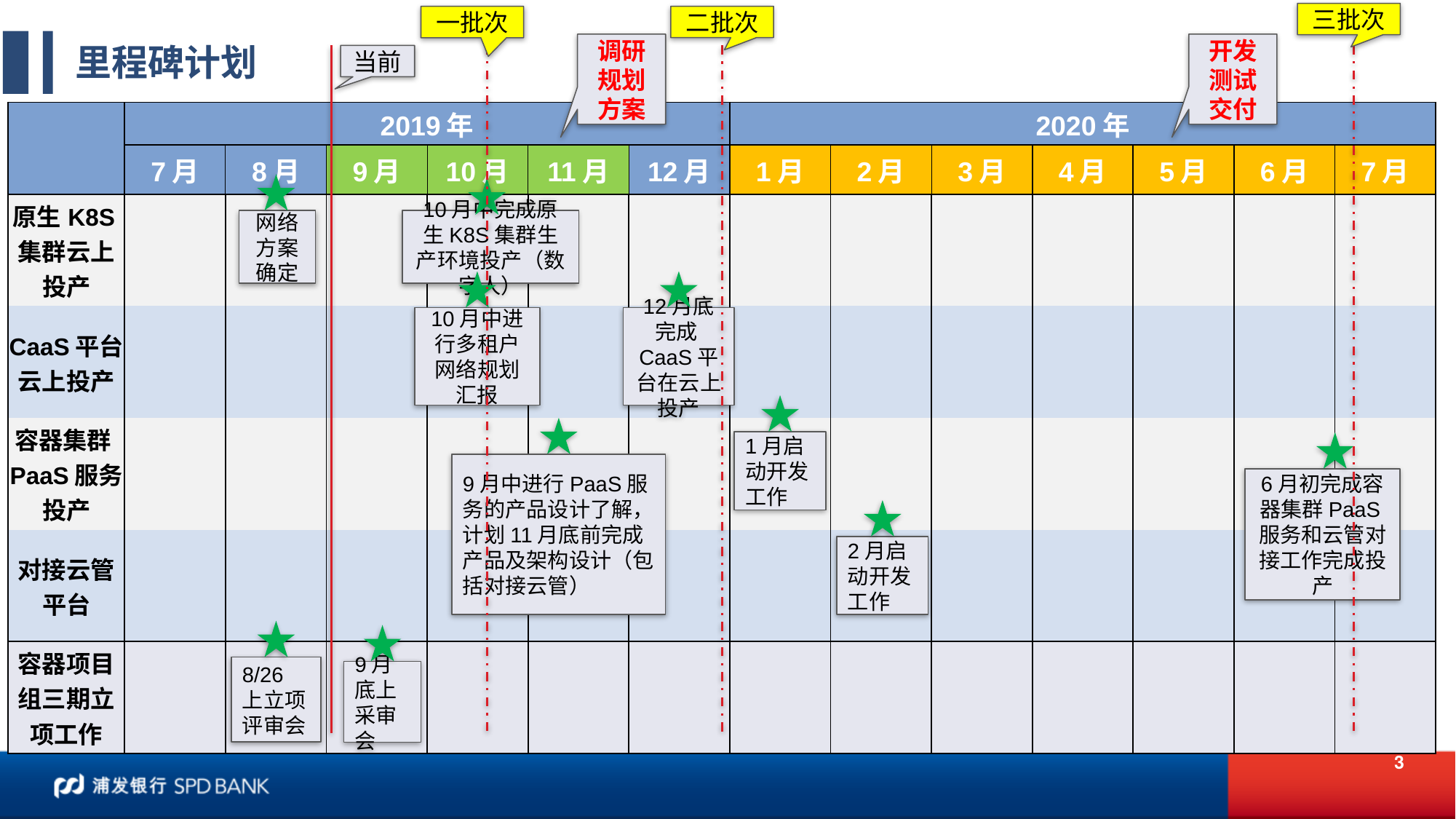

三批次
二批次
一批次

# 里程碑计划
调研规划
方案
开发测试
交付
当前
|  | 2019年 |  |  |  |  |  | 2020年 |  |  |  |  |  |  |
| --- | --- | --- | --- | --- | --- | --- | --- | --- | --- | --- | --- | --- | --- |
|  | 7月 | 8月 | 9月 | 10月 | 11月 | 12月 | 1月 | 2月 | 3月 | 4月 | 5月 | 6月 | 7月 |
| 原生K8S集群云上投产 |  |  |  |  |  |  |  |  |  |  |  |  |  |
| CaaS平台云上投产 |  |  |  |  |  |  |  |  |  |  |  |  |  |
| 容器集群PaaS服务投产 |  |  |  |  |  |  |  |  |  |  |  |  |  |
| 对接云管平台 |  |  |  |  |  |  |  |  |  |  |  |  |  |
| 容器项目组三期立项工作 |  |  |  |  |  |  |  |  |  |  |  |  |  |

网络方案确定
10月中完成原生K8S集群生产环境投产（数字人）

12月底完成CaaS平台在云上投产
10月中进行多租户网络规划汇报

1月启动开发工作

9月中进行PaaS服务的产品设计了解，计划11月底前完成产品及架构设计（包括对接云管）
6月初完成容器集群PaaS服务和云管对接工作完成投产

2月启动开发工作

8/26上立项评审会
9月底上采审会
3